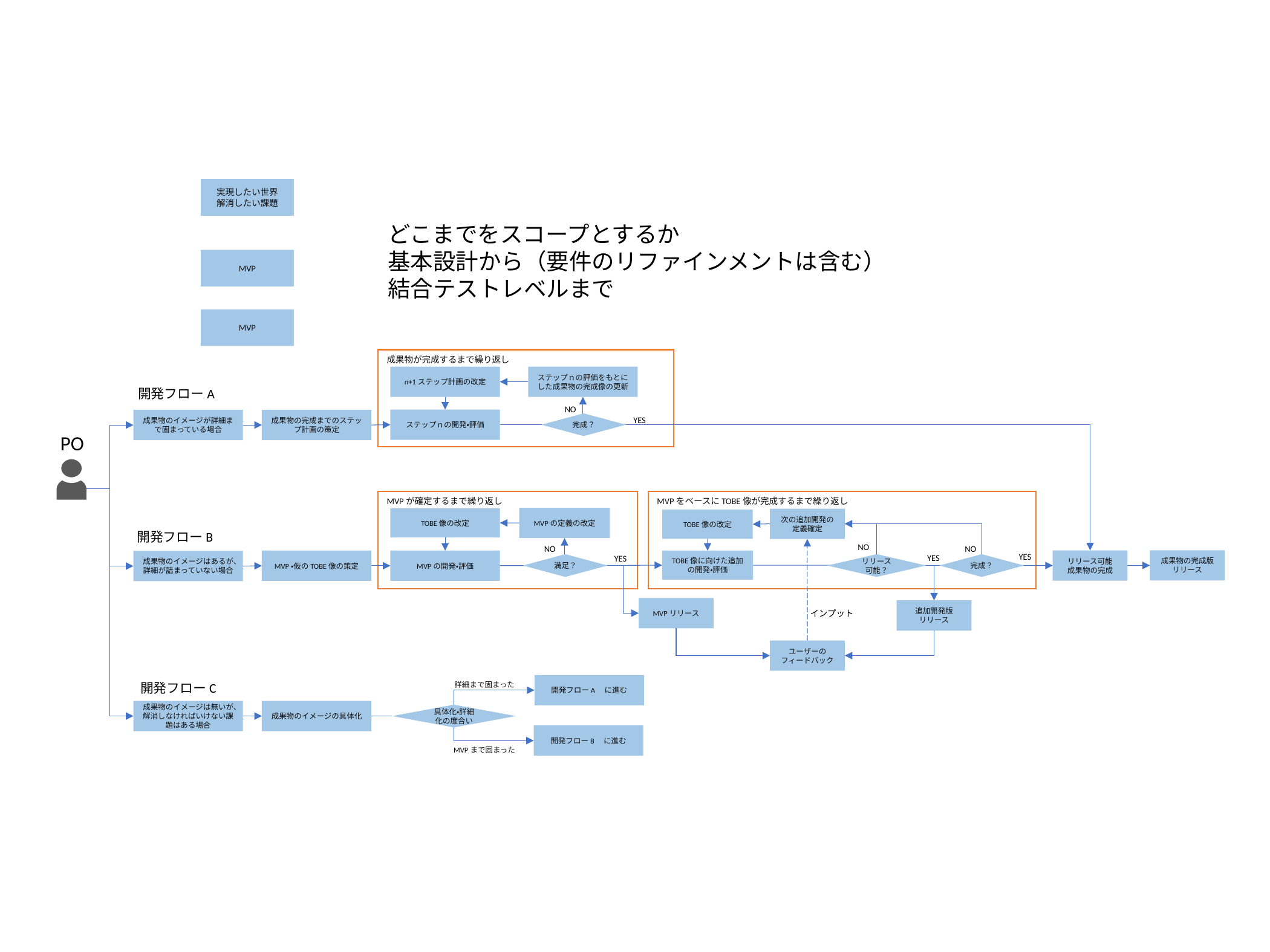

実現したい世界
解消したい課題
どこまでをスコープとするか
基本設計から（要件のリファインメントは含む）
結合テストレベルまで
MVP
MVP
成果物が完成するまで繰り返し
n+1ステップ計画の改定
ステップｎの評価をもとにした成果物の完成像の更新
開発フローA
NO
ステップｎの開発・評価
成果物のイメージが詳細まで固まっている場合
成果物の完成までのステップ計画の策定
YES
完成？
PO

MVPが確定するまで繰り返し
MVPをベースにTOBE像が完成するまで繰り返し
MVPの定義の改定
TOBE像の改定
次の追加開発の定義確定
TOBE像の改定
開発フローB
NO
NO
NO
YES
YES
YES
成果物の完成版リリース
リリース可能
成果物の完成
MVPの開発・評価
TOBE像に向けた追加の開発・評価
MVP・仮のTOBE像の策定
成果物のイメージはあるが、詳細が詰まっていない場合
満足？
リリース可能？
完成？
MVPリリース
追加開発版
リリース
ユーザーの
フィードバック
開発フローC
開発フローA　に進む
詳細まで固まった
成果物のイメージの具体化
成果物のイメージは無いが、解消しなければいけない課題はある場合
具体化・詳細化の度合い
開発フローB　に進む
MVPまで固まった
インプット